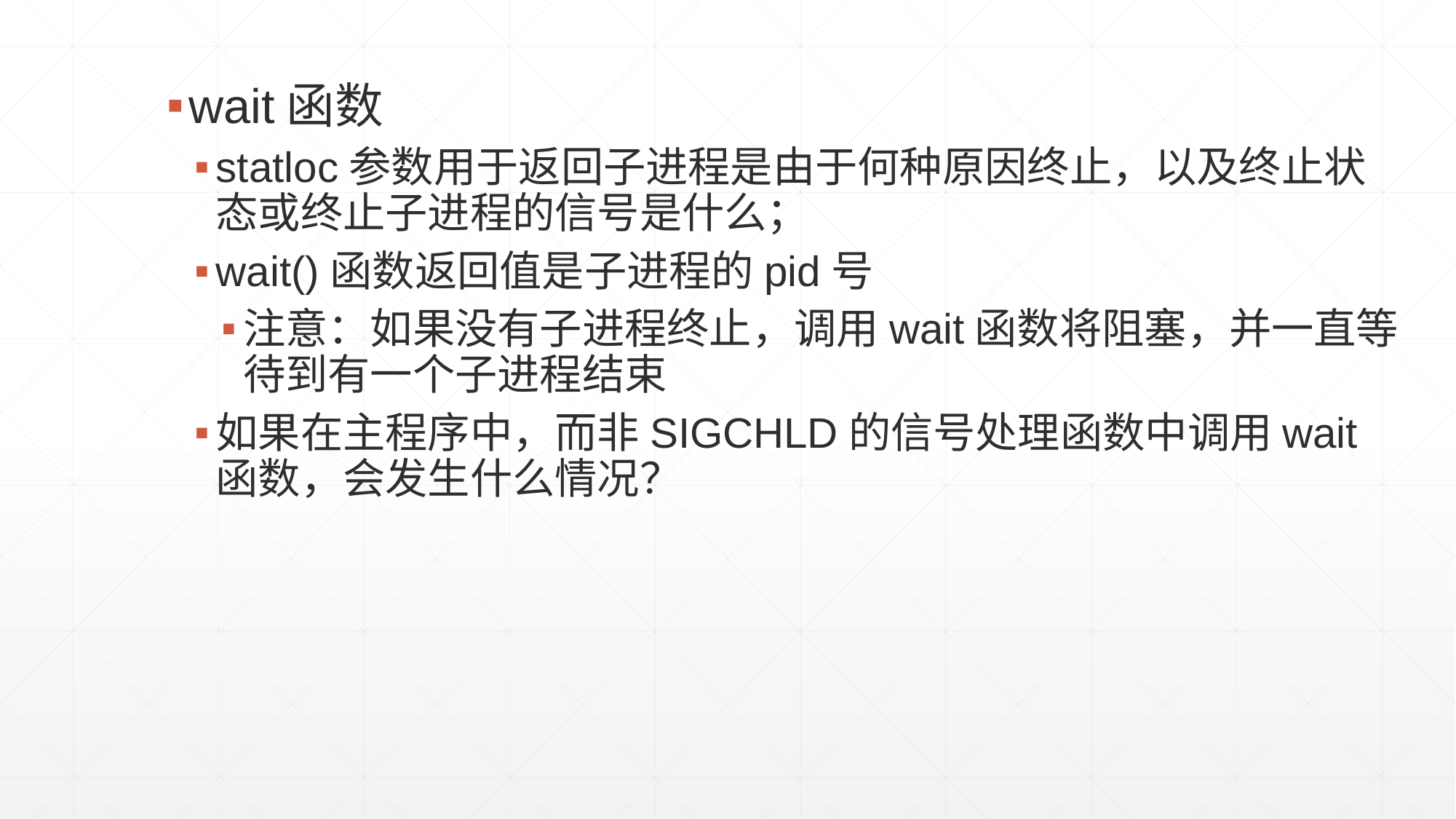

wait函数
statloc参数用于返回子进程是由于何种原因终止，以及终止状态或终止子进程的信号是什么；
wait()函数返回值是子进程的pid号
注意：如果没有子进程终止，调用wait函数将阻塞，并一直等待到有一个子进程结束
如果在主程序中，而非SIGCHLD的信号处理函数中调用wait函数，会发生什么情况？